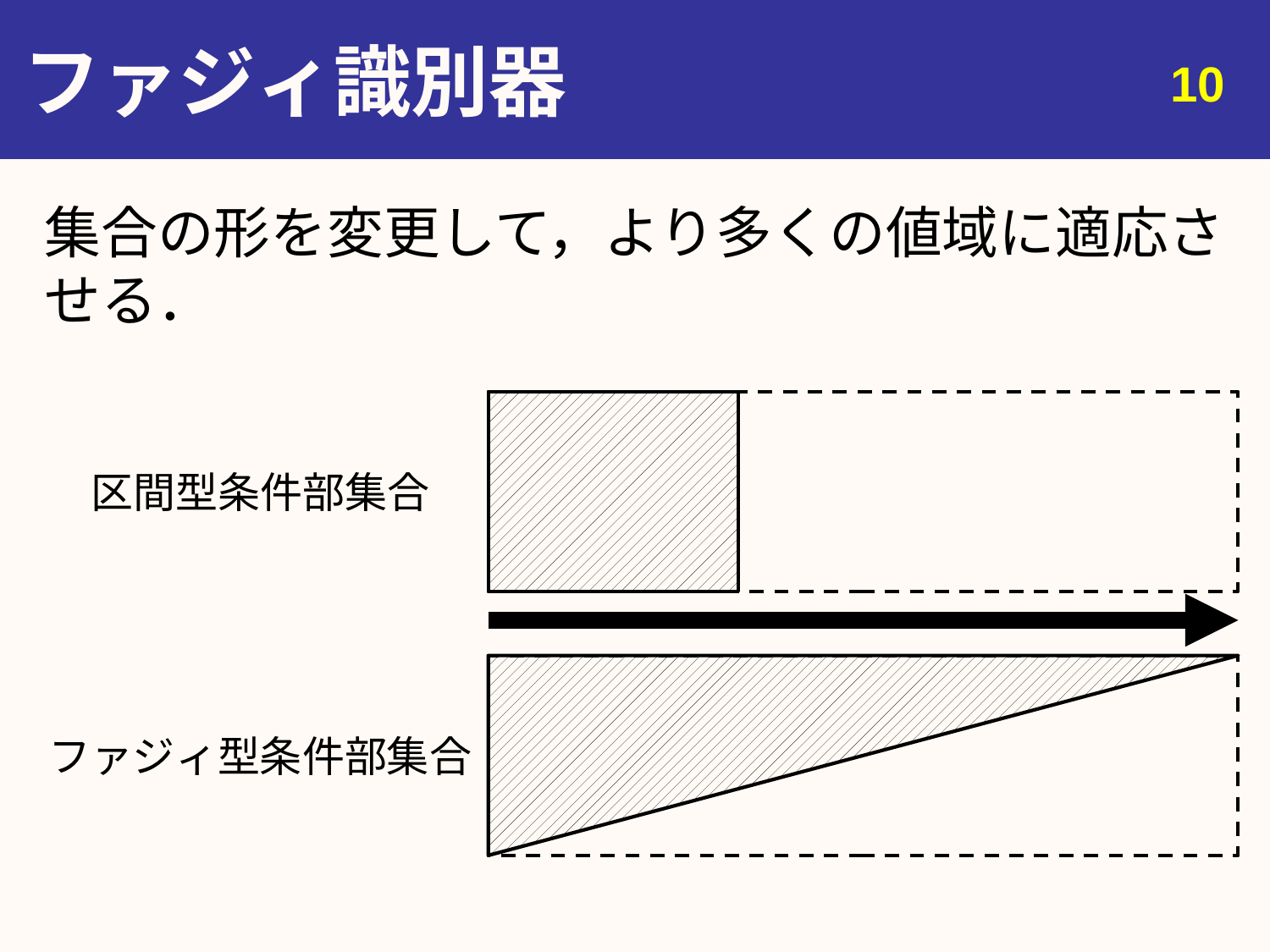

# ファジィ識別器
10
集合の形を変更して，より多くの値域に適応させる．

区間型条件部集合

ファジィ型条件部集合